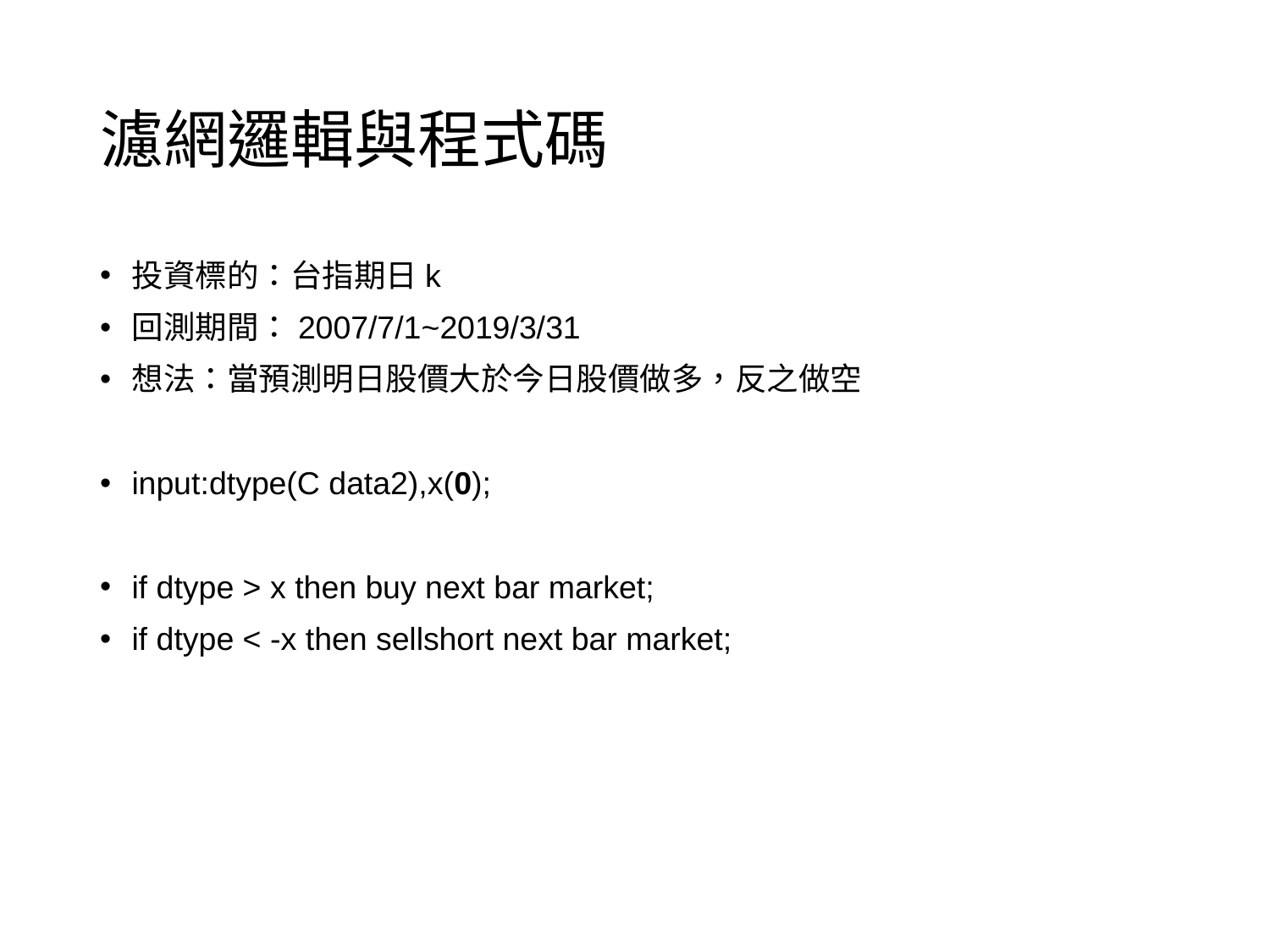

# 濾網邏輯與程式碼
投資標的：台指期日k
回測期間：2007/7/1~2019/3/31
想法：當預測明日股價大於今日股價做多，反之做空

input:dtype(C data2),x(0);

if dtype > x then buy next bar market;
if dtype < -x then sellshort next bar market;